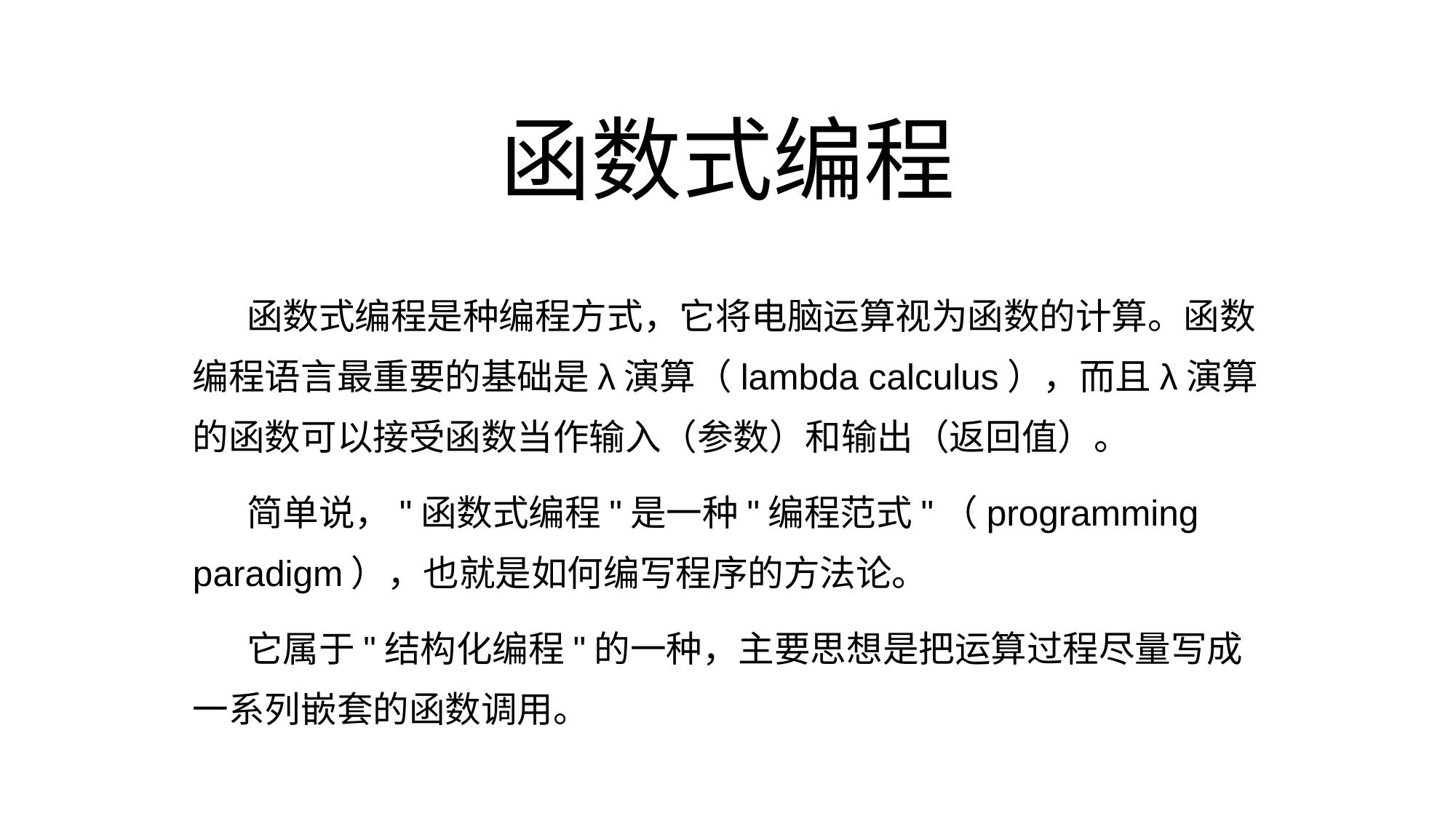

# 函数式编程
函数式编程是种编程方式，它将电脑运算视为函数的计算。函数编程语言最重要的基础是λ演算（lambda calculus），而且λ演算的函数可以接受函数当作输入（参数）和输出（返回值）。
简单说，"函数式编程"是一种"编程范式"（programming paradigm），也就是如何编写程序的方法论。
它属于"结构化编程"的一种，主要思想是把运算过程尽量写成一系列嵌套的函数调用。